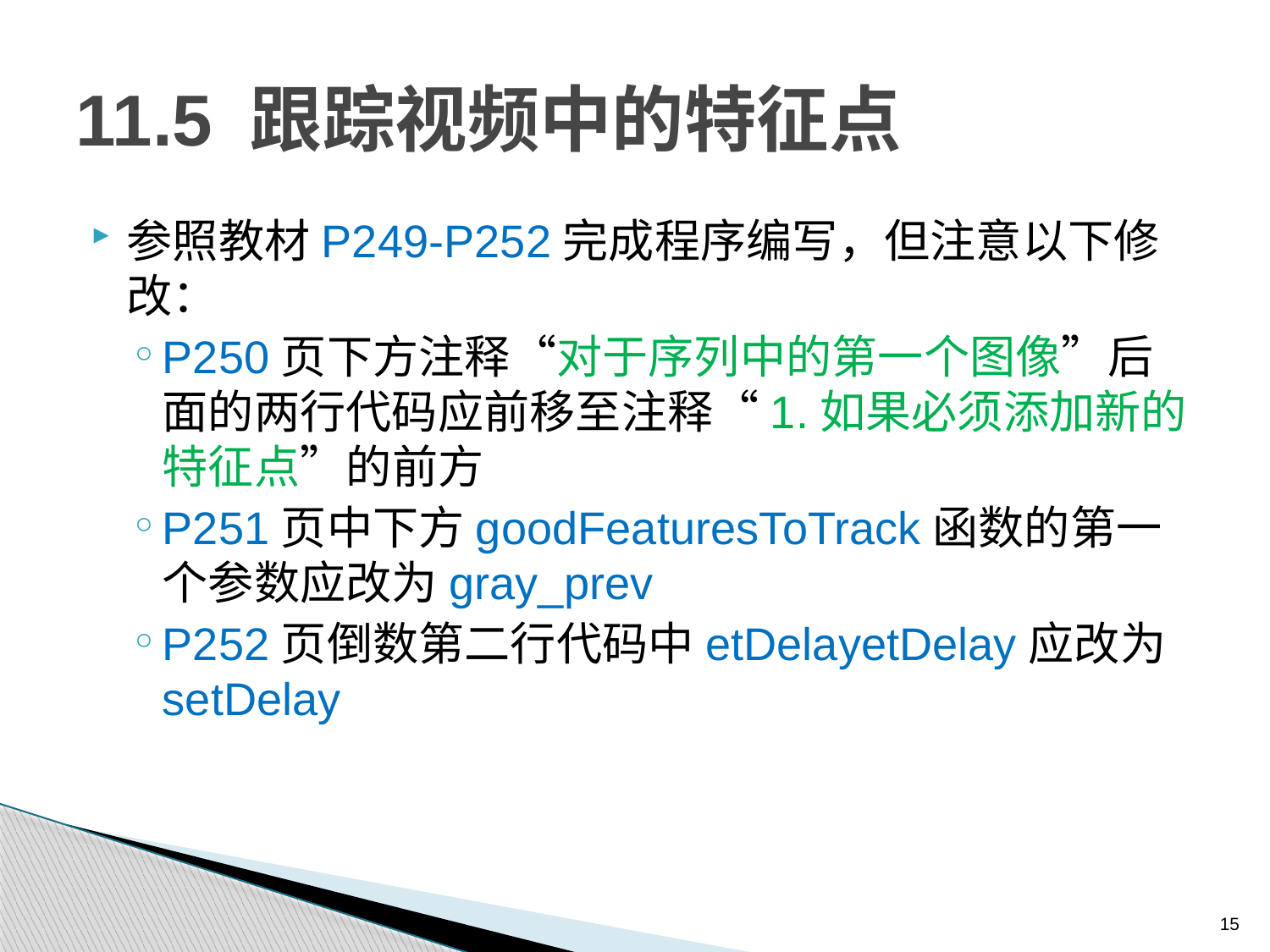

# 11.5 跟踪视频中的特征点
参照教材P249-P252完成程序编写，但注意以下修改：
P250页下方注释“对于序列中的第一个图像”后面的两行代码应前移至注释“1.如果必须添加新的特征点”的前方
P251页中下方goodFeaturesToTrack函数的第一个参数应改为gray_prev
P252页倒数第二行代码中etDelayetDelay应改为setDelay
15